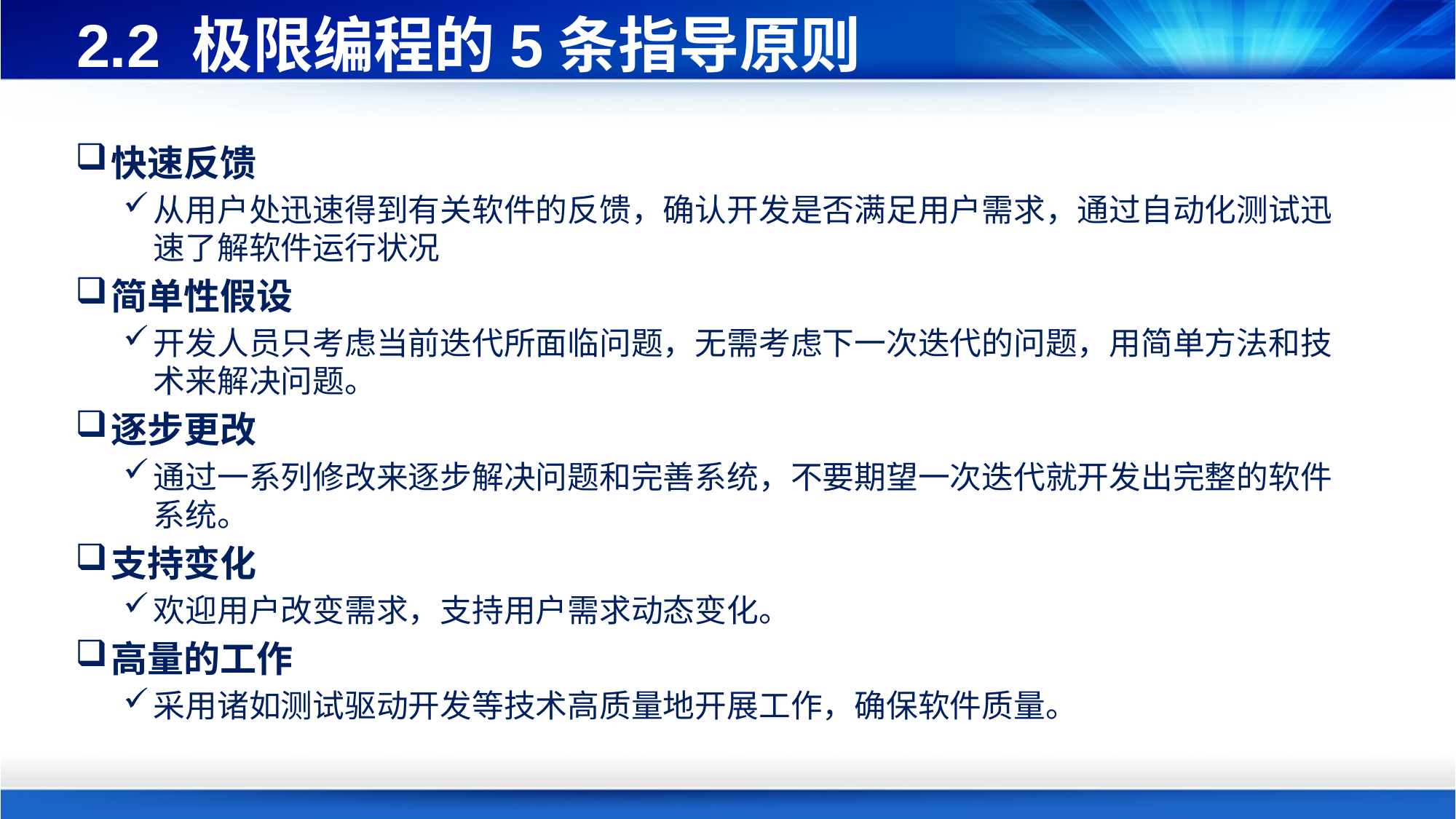

# 2.2 极限编程的5条指导原则
快速反馈
从用户处迅速得到有关软件的反馈，确认开发是否满足用户需求，通过自动化测试迅速了解软件运行状况
简单性假设
开发人员只考虑当前迭代所面临问题，无需考虑下一次迭代的问题，用简单方法和技术来解决问题。
逐步更改
通过一系列修改来逐步解决问题和完善系统，不要期望一次迭代就开发出完整的软件系统。
支持变化
欢迎用户改变需求，支持用户需求动态变化。
高量的工作
采用诸如测试驱动开发等技术高质量地开展工作，确保软件质量。